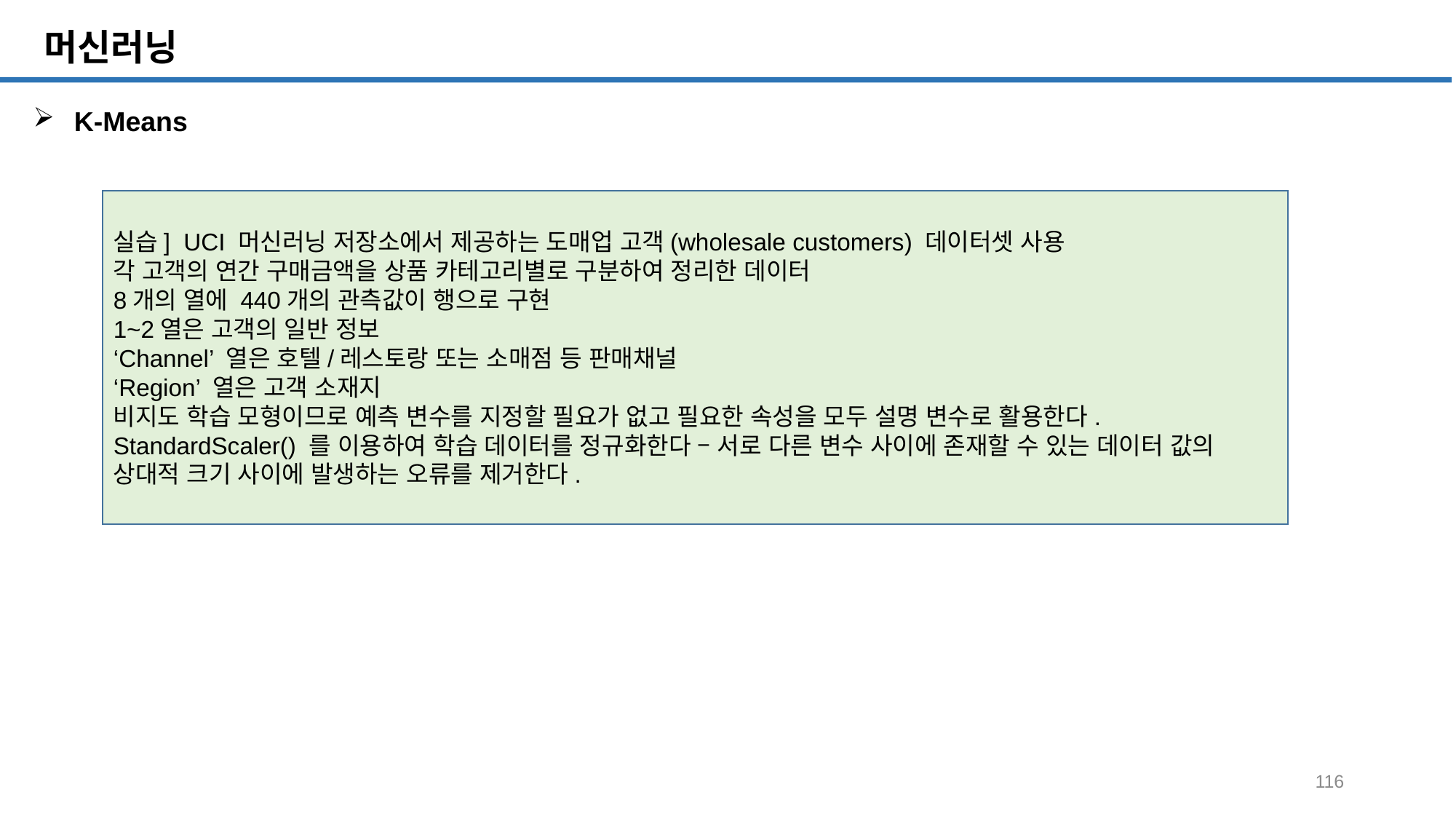

SQL 튜닝 개요
# 머신러닝

K-Means

실습]  UCI 머신러닝 저장소에서 제공하는 도매업 고객(wholesale customers) 데이터셋 사용
각 고객의 연간 구매금액을 상품 카테고리별로 구분하여 정리한 데이터
8개의 열에 440개의 관측값이 행으로 구현
1~2열은 고객의 일반 정보
‘Channel’ 열은 호텔/레스토랑 또는 소매점 등 판매채널
‘Region’ 열은 고객 소재지
비지도 학습 모형이므로 예측 변수를 지정할 필요가 없고 필요한 속성을 모두 설명 변수로 활용한다.
StandardScaler() 를 이용하여 학습 데이터를 정규화한다 – 서로 다른 변수 사이에 존재할 수 있는 데이터 값의 상대적 크기 사이에 발생하는 오류를 제거한다.
116